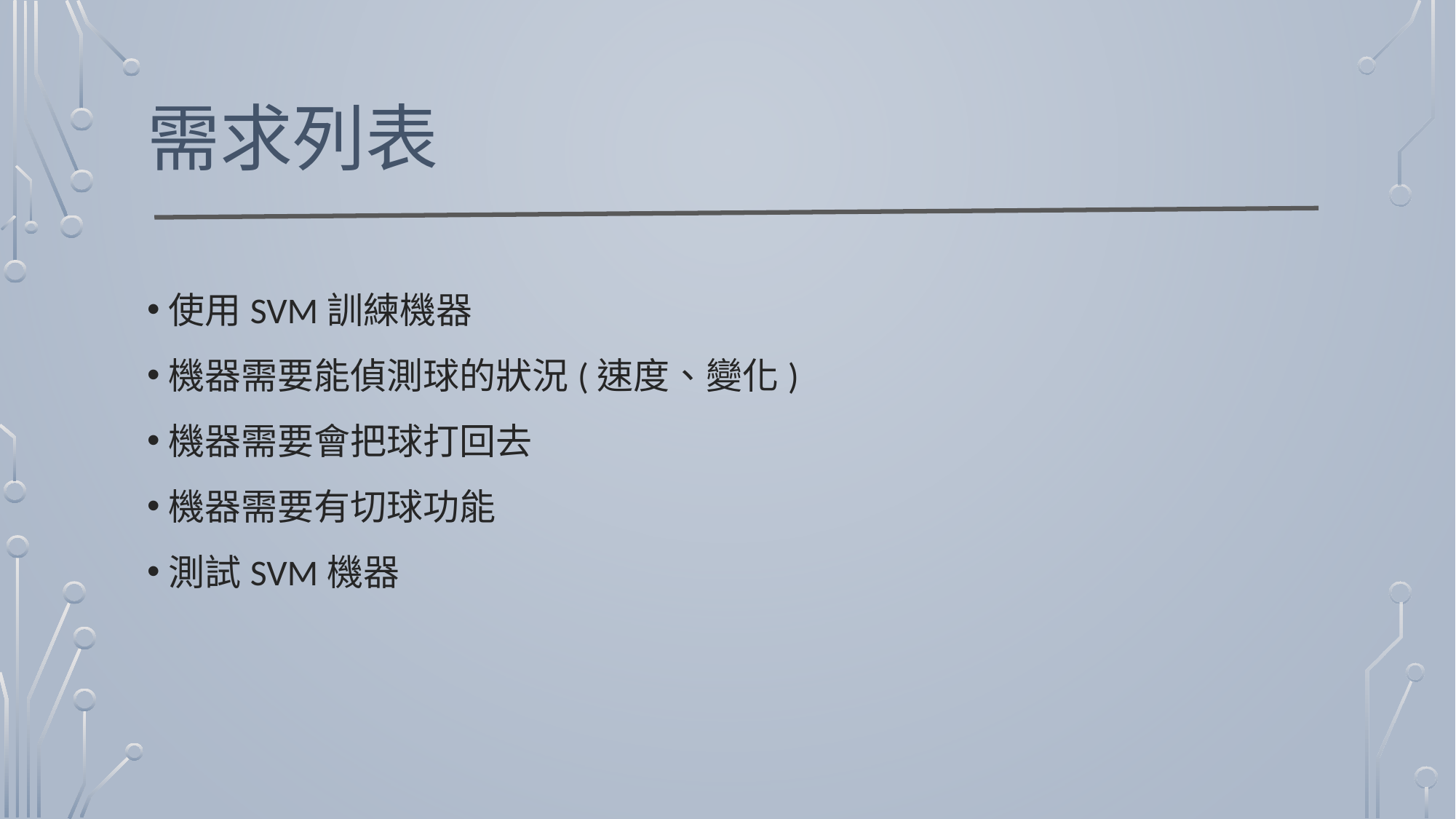

# 需求列表
使用SVM訓練機器
機器需要能偵測球的狀況(速度、變化)
機器需要會把球打回去
機器需要有切球功能
測試SVM機器